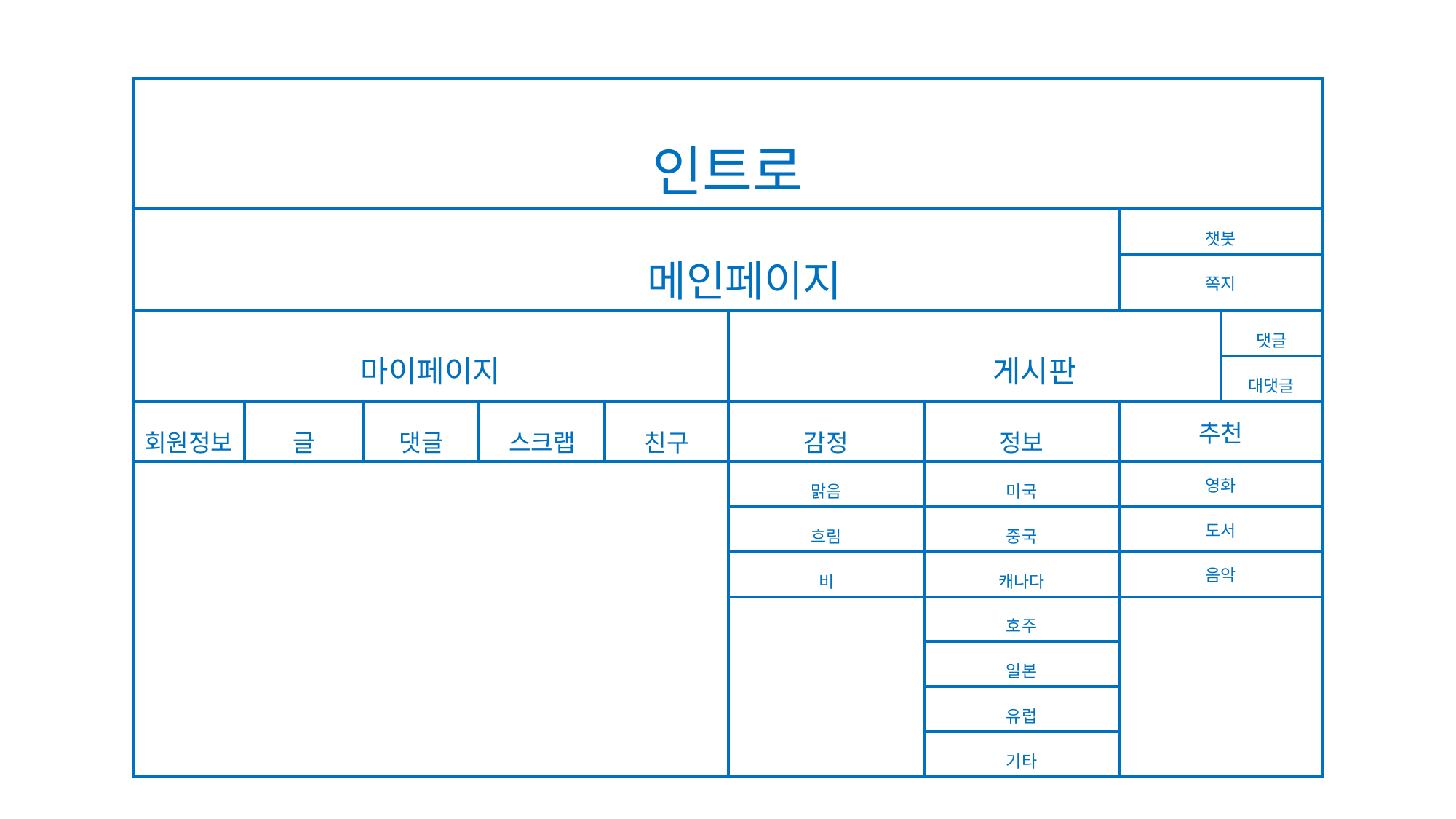

| 인트로 |  |  |  |  |  |  |  |  |
| --- | --- | --- | --- | --- | --- | --- | --- | --- |
| 메인페이지 |  |  |  |  |  |  | 챗봇 |  |
|  |  |  |  |  |  |  | 쪽지 |  |
| 마이페이지 |  |  |  |  | 게시판 |  | 댓글 | 댓글 |
|  |  |  |  |  |  |  | 대댓글 | 대댓글 |
| 회원정보 | 글 | 댓글 | 스크랩 | 친구 | 감정 | 정보 | 추천 |  |
|  |  |  |  |  | 맑음 | 미국 | 영화 |  |
|  |  |  |  |  | 흐림 | 중국 | 도서 |  |
|  |  |  |  |  | 비 | 캐나다 | 음악 |  |
|  |  |  |  |  |  | 호주 |  |  |
|  |  |  |  |  |  | 일본 |  |  |
|  |  |  |  |  |  | 유럽 |  |  |
|  |  |  |  |  |  | 기타 |  |  |